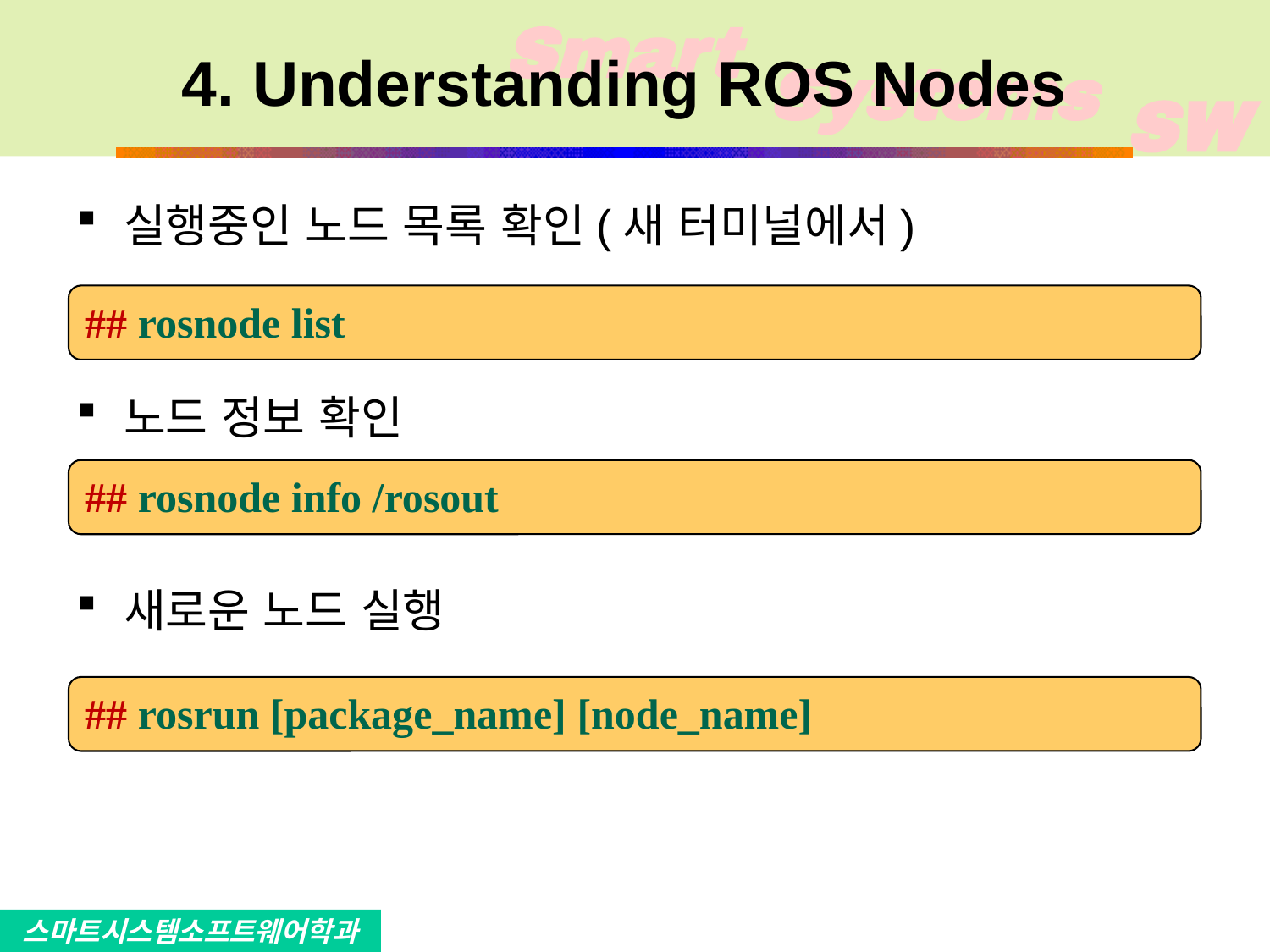

# 4. Understanding ROS Nodes
실행중인 노드 목록 확인(새 터미널에서)

노드 정보 확인

새로운 노드 실행
## rosnode list
## rosnode info /rosout
## rosrun [package_name] [node_name]